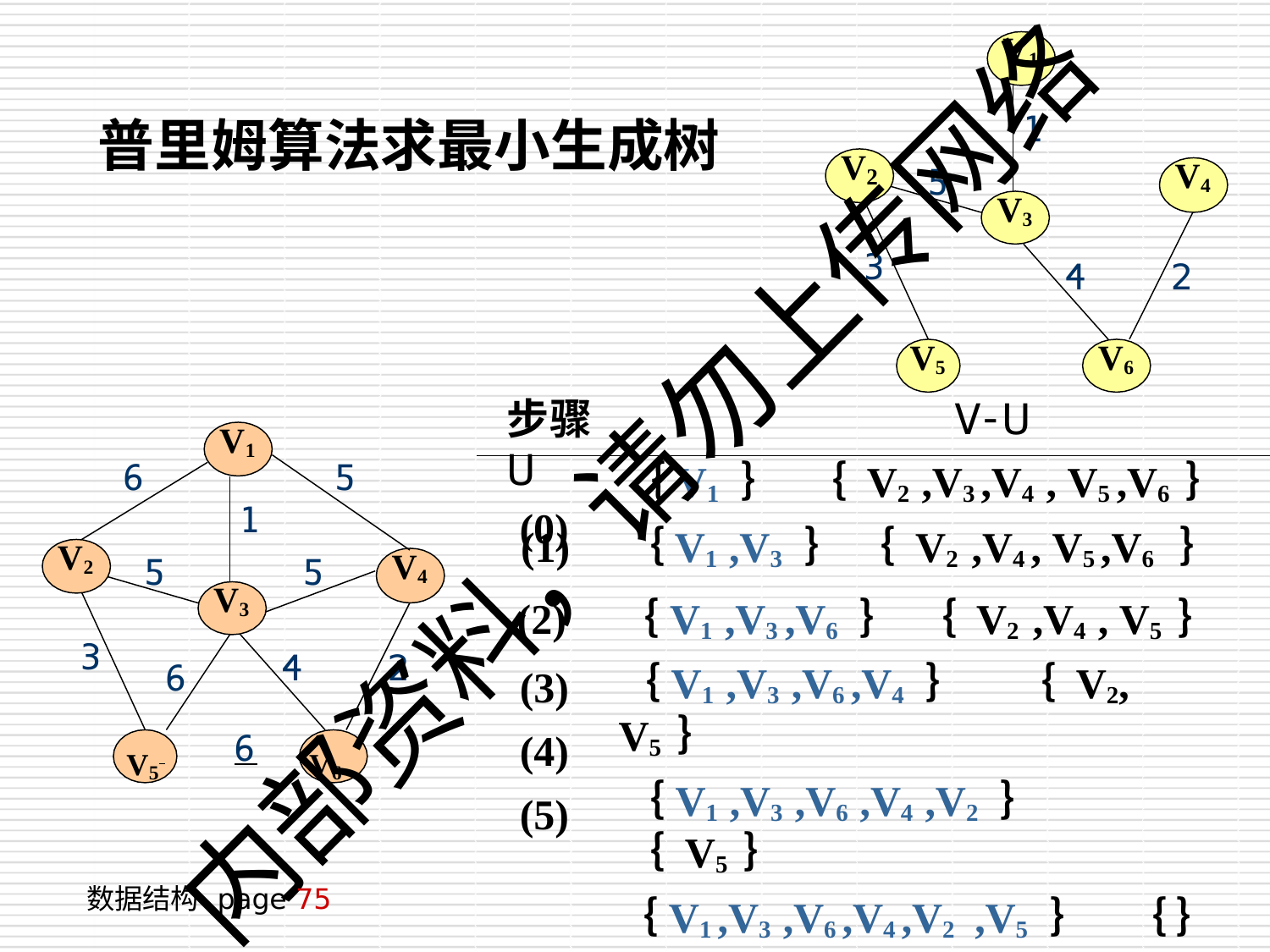

V1

1
# 普里姆算法求最小生成树
V

V4
5

2

V3

3

4
2
V5
V6

步骤	U
(0)
V-U
V1

内部资料，请勿上传网络
｛V1 ｝	｛ V2  ,V3 ,V4  , V5 ,V6 ｝
(1)	｛V1 ,V3 ｝	｛ V2	,V4 , V5 ,V6  ｝
(2)	｛V1  ,V3 ,V6 ｝	｛ V2	,V4  , V5 ｝
(3)
(4)
(5)
6
5

1
V2

V4
5
5

V3

3

｛V1  ,V3  ,V6 ,V4 ｝	｛ V2, V5 ｝
｛V1 ,V3 ,V6 ,V4 ,V2 ｝	｛ V5 ｝
｛V1 ,V3  ,V6 ,V4 ,V2  ,V5 ｝	｛ ｝
4
2
6
V5 	6	V6

数据结构 page 75